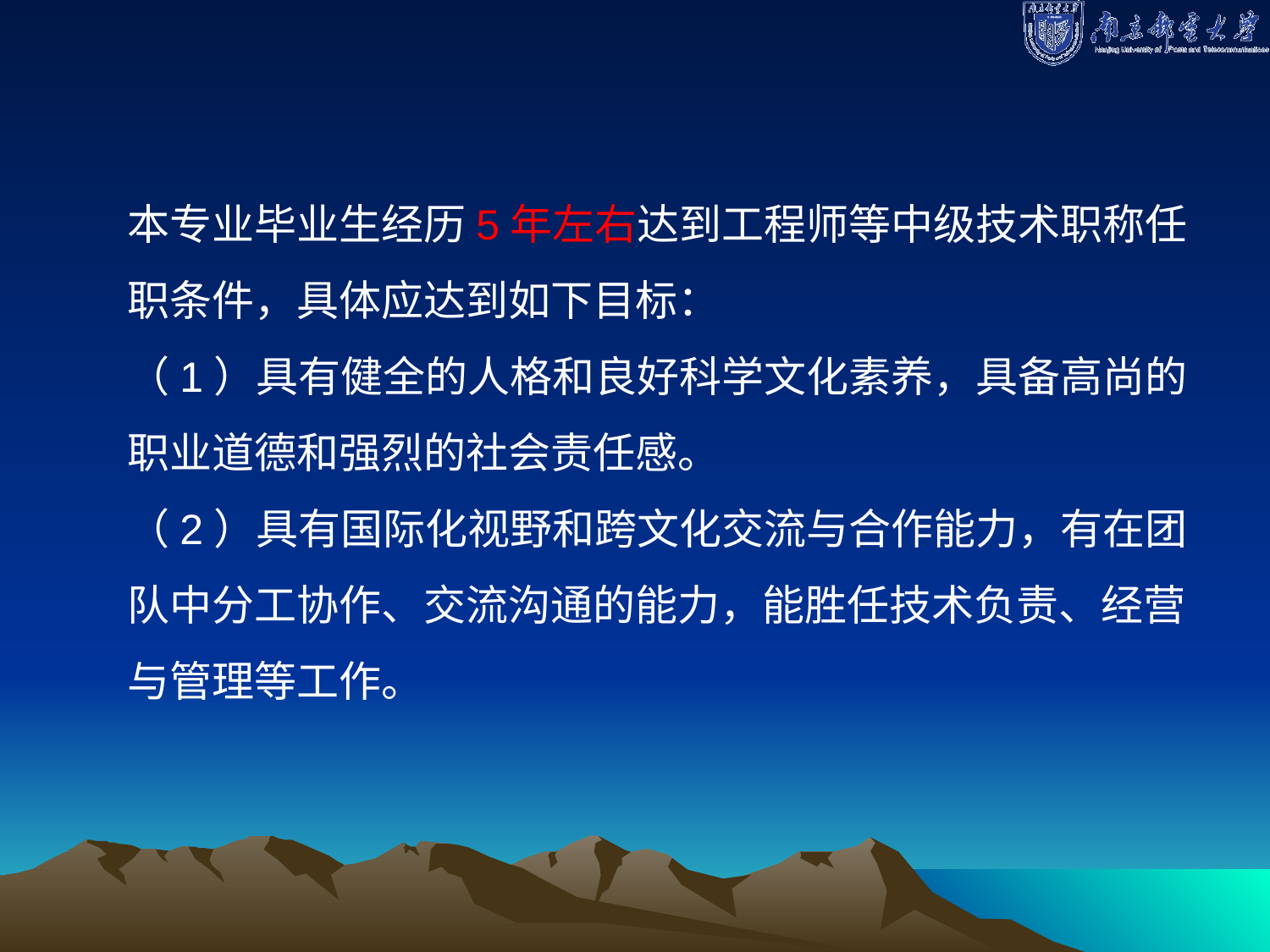

本专业毕业生经历5年左右达到工程师等中级技术职称任职条件，具体应达到如下目标：
（1）具有健全的人格和良好科学文化素养，具备高尚的职业道德和强烈的社会责任感。
（2）具有国际化视野和跨文化交流与合作能力，有在团队中分工协作、交流沟通的能力，能胜任技术负责、经营与管理等工作。

4